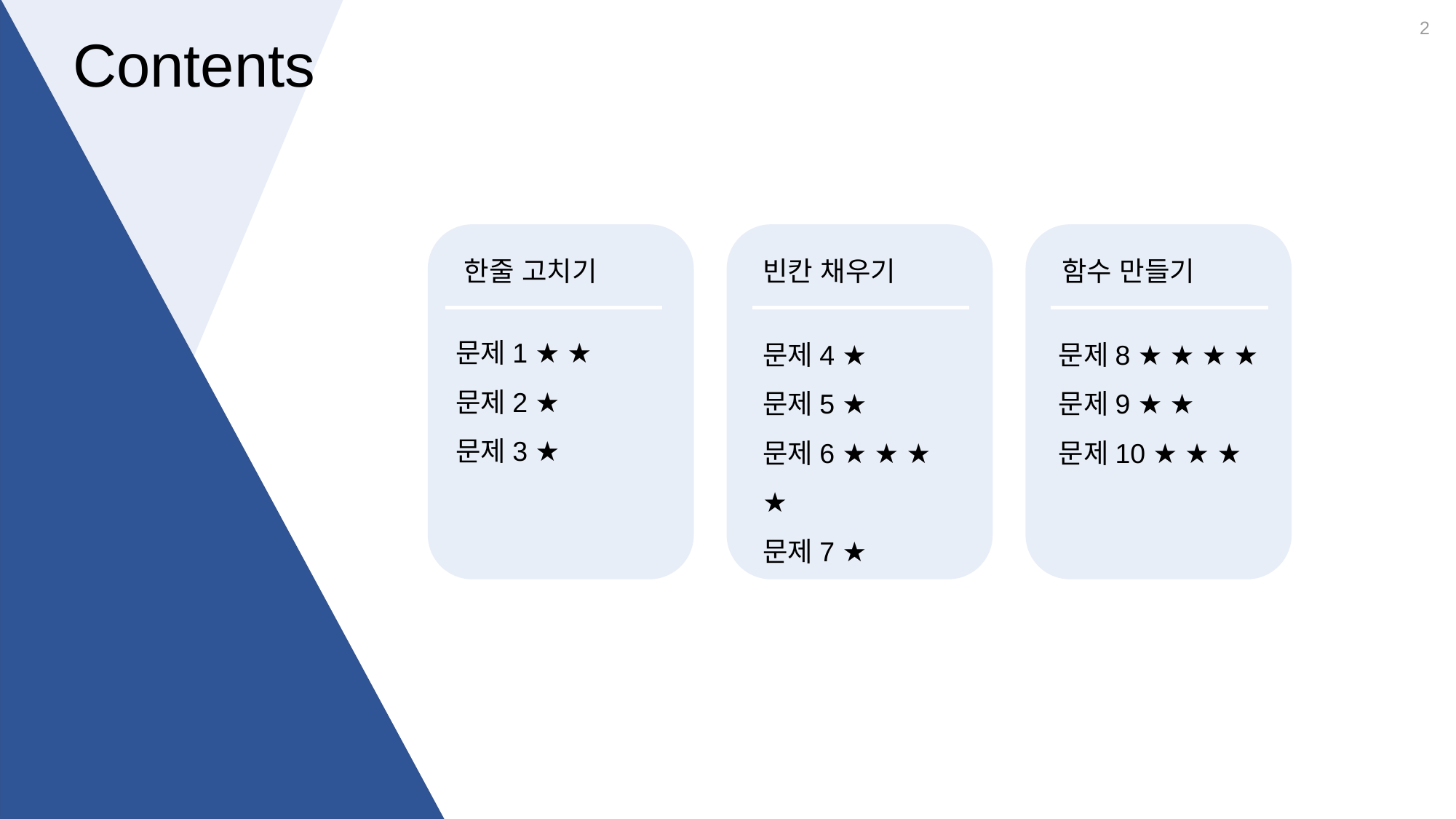

2

한줄 고치기
문제1 ★ ★
문제2 ★
문제3 ★

빈칸 채우기
문제4 ★
문제5 ★
문제6 ★ ★ ★ ★
문제7 ★

함수 만들기
문제8 ★ ★ ★ ★
문제9 ★ ★
문제10 ★ ★ ★